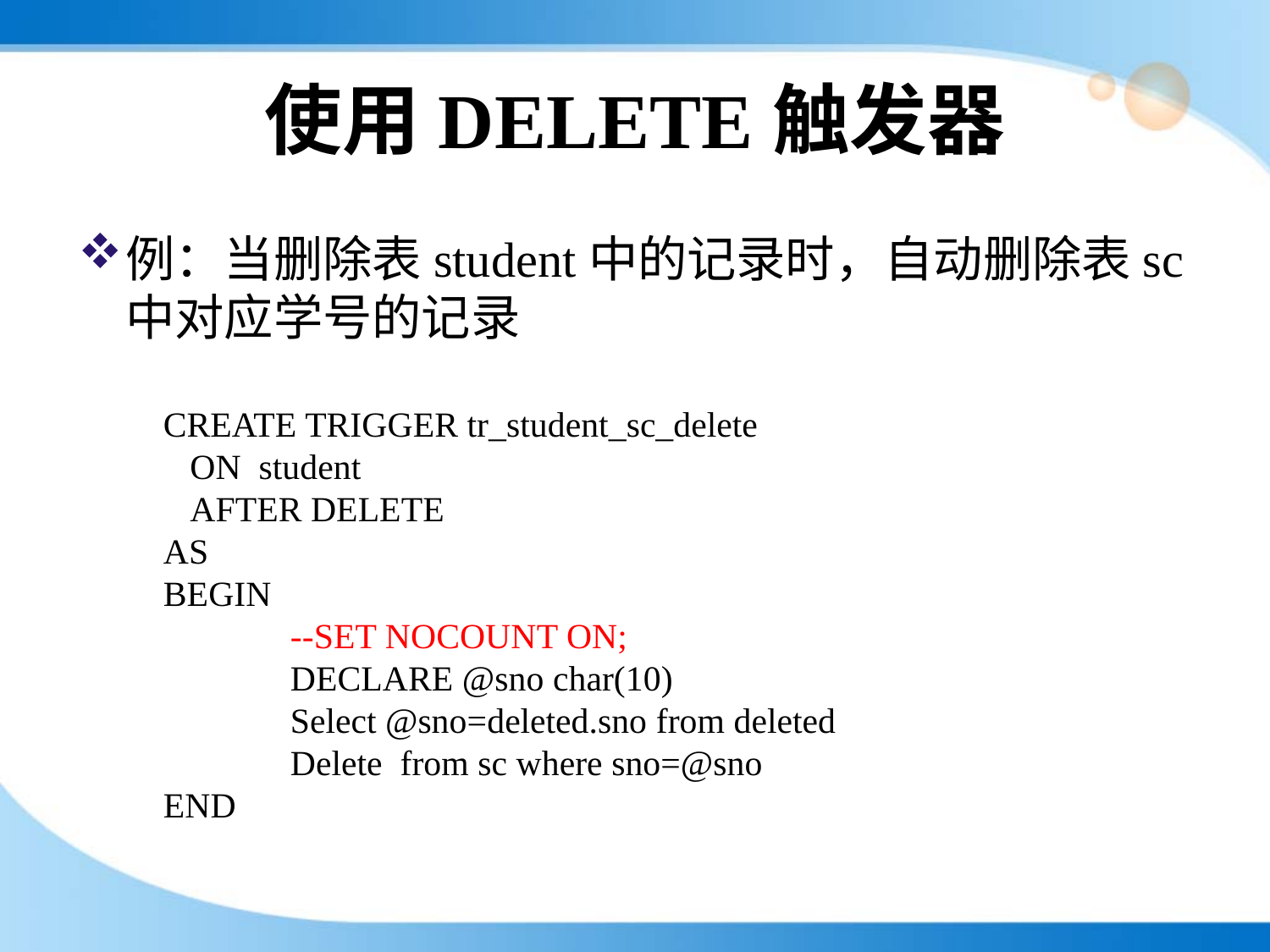

# 使用DELETE触发器
例：当删除表student中的记录时，自动删除表sc中对应学号的记录
CREATE TRIGGER tr_student_sc_delete
   ON  student
   AFTER DELETE
AS
BEGIN
	--SET NOCOUNT ON;
	DECLARE @sno char(10)
	Select @sno=deleted.sno from deleted
	Delete  from sc where sno=@sno
END